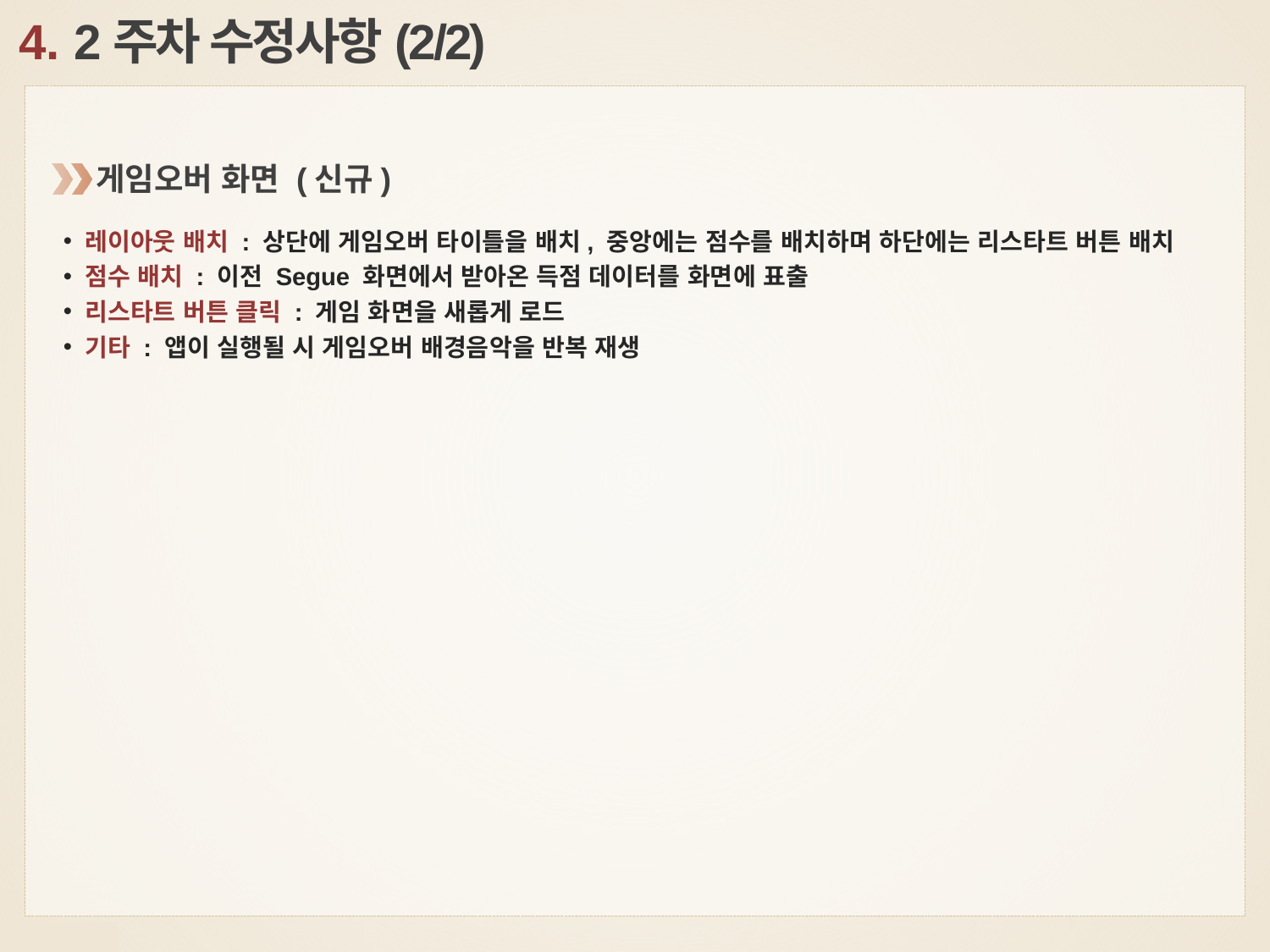

4. 2주차 수정사항(2/2)

게임오버 화면 (신규)

 레이아웃 배치 : 상단에 게임오버 타이틀을 배치, 중앙에는 점수를 배치하며 하단에는 리스타트 버튼 배치
 점수 배치 : 이전 Segue 화면에서 받아온 득점 데이터를 화면에 표출
 리스타트 버튼 클릭 : 게임 화면을 새롭게 로드
 기타 : 앱이 실행될 시 게임오버 배경음악을 반복 재생